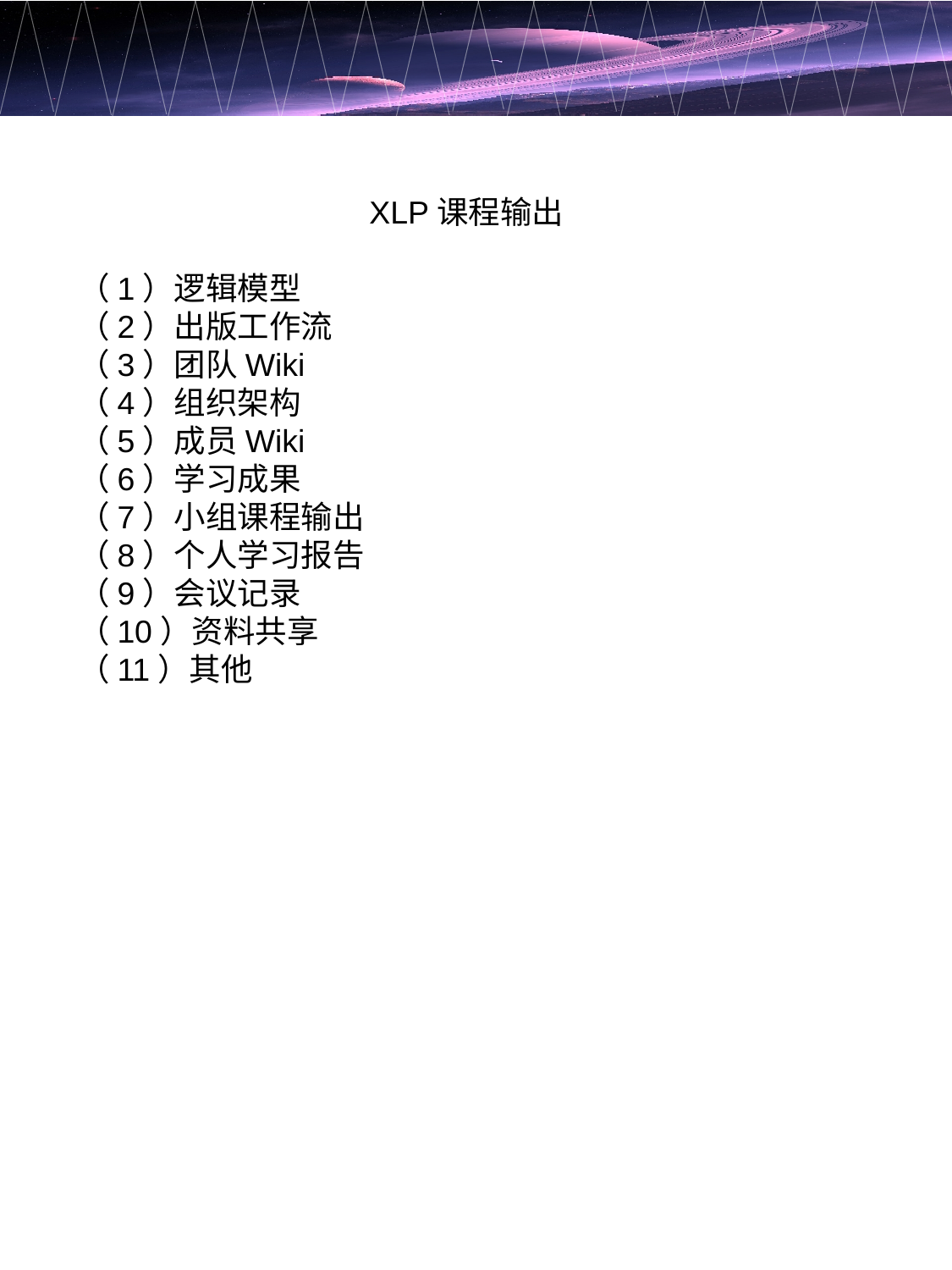

XLP课程输出

（1）逻辑模型
（2）出版工作流
（3）团队Wiki
（4）组织架构
（5）成员Wiki
（6）学习成果
（7）小组课程输出
（8）个人学习报告
（9）会议记录
（10）资料共享
（11）其他
  MORE  THEN  TEMPLATE